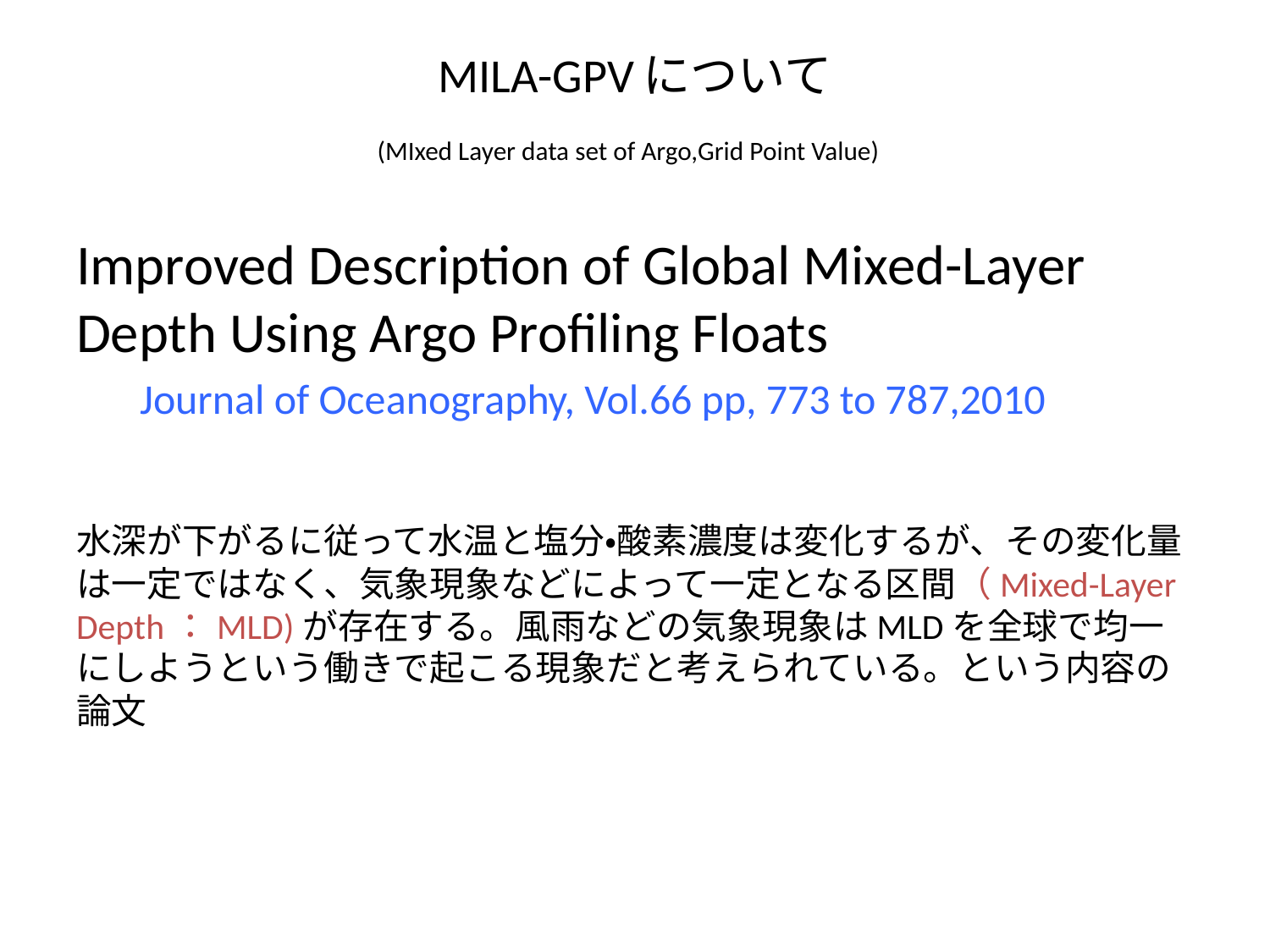

# MILA-GPVについて (MIxed Layer data set of Argo,Grid Point Value)
Improved Description of Global Mixed-Layer Depth Using Argo Profiling Floats
Journal of Oceanography, Vol.66 pp, 773 to 787,2010

水深が下がるに従って水温と塩分・酸素濃度は変化するが、その変化量は一定ではなく、気象現象などによって一定となる区間（Mixed-Layer Depth：MLD)が存在する。風雨などの気象現象はMLDを全球で均一にしようという働きで起こる現象だと考えられている。という内容の論文